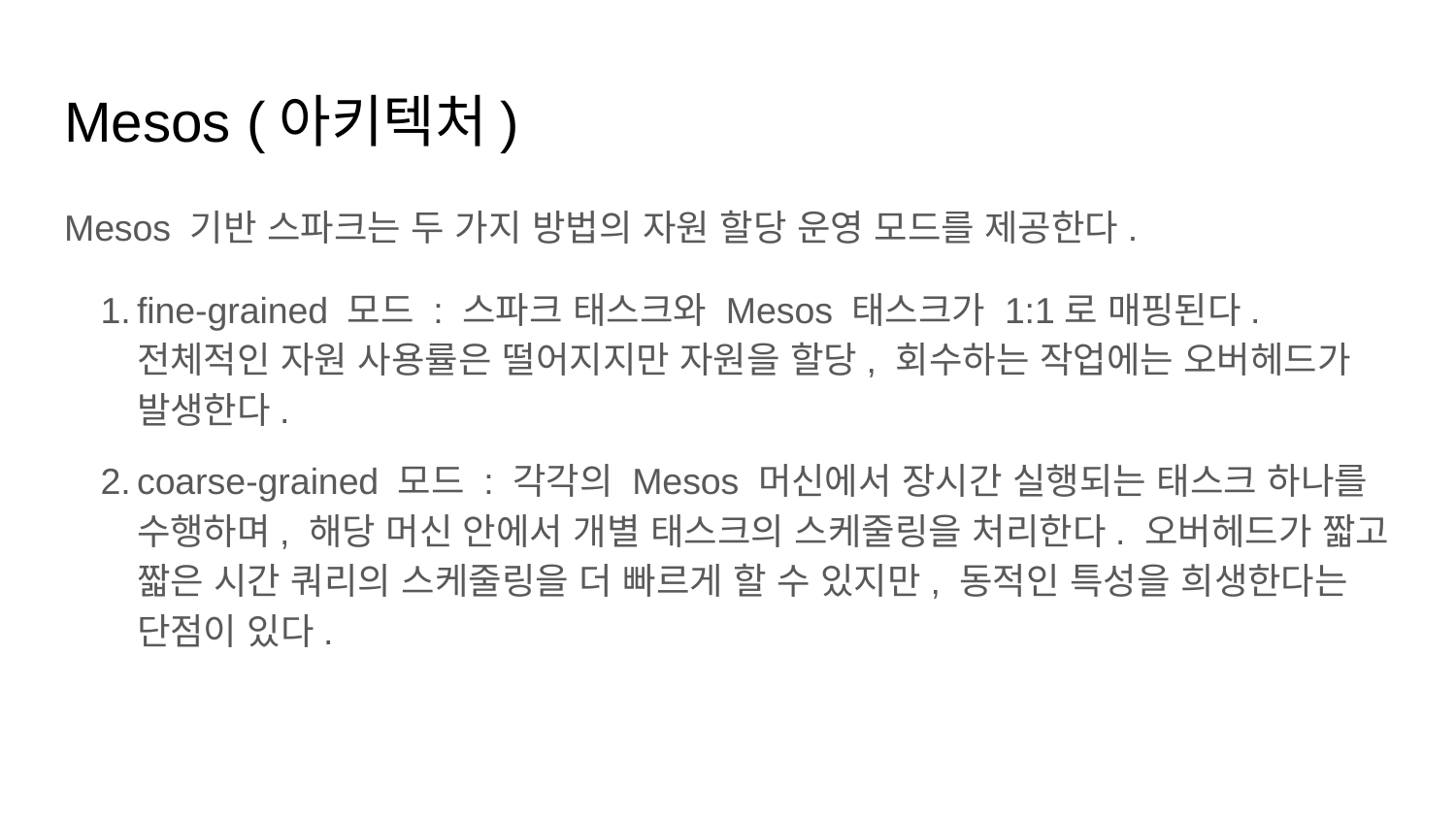

# Mesos (아키텍처)
Mesos 기반 스파크는 두 가지 방법의 자원 할당 운영 모드를 제공한다.
fine-grained 모드 : 스파크 태스크와 Mesos 태스크가 1:1로 매핑된다. 전체적인 자원 사용률은 떨어지지만 자원을 할당, 회수하는 작업에는 오버헤드가 발생한다.
coarse-grained 모드 : 각각의 Mesos 머신에서 장시간 실행되는 태스크 하나를 수행하며, 해당 머신 안에서 개별 태스크의 스케줄링을 처리한다. 오버헤드가 짧고 짧은 시간 쿼리의 스케줄링을 더 빠르게 할 수 있지만, 동적인 특성을 희생한다는 단점이 있다.